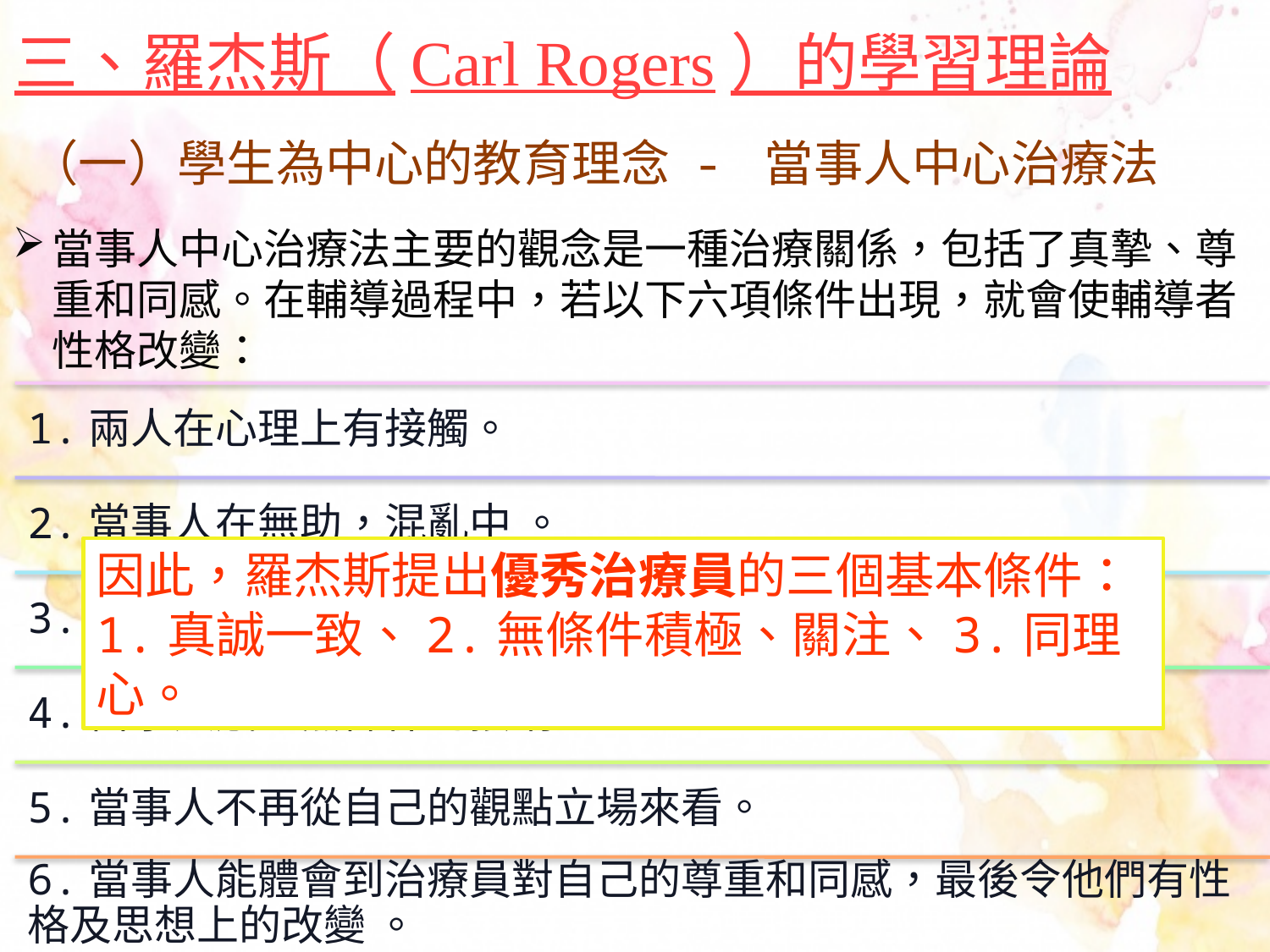

三、羅杰斯（Carl Rogers）的學習理論
（一）學生為中心的教育理念 - 當事人中心治療法
當事人中心治療法主要的觀念是一種治療關係，包括了真摯、尊重和同感。在輔導過程中，若以下六項條件出現，就會使輔導者性格改變：
1.兩人在心理上有接觸。
2.當事人在無助，混亂中 。
3.治療員在真摰、尊重和同感的關係中傾談。
4.當事人感到無條件的接納。
5.當事人不再從自己的觀點立場來看。
6.當事人能體會到治療員對自己的尊重和同感，最後令他們有性格及思想上的改變 。
因此，羅杰斯提出優秀治療員的三個基本條件：1.真誠一致、2.無條件積極、關注、3.同理心。